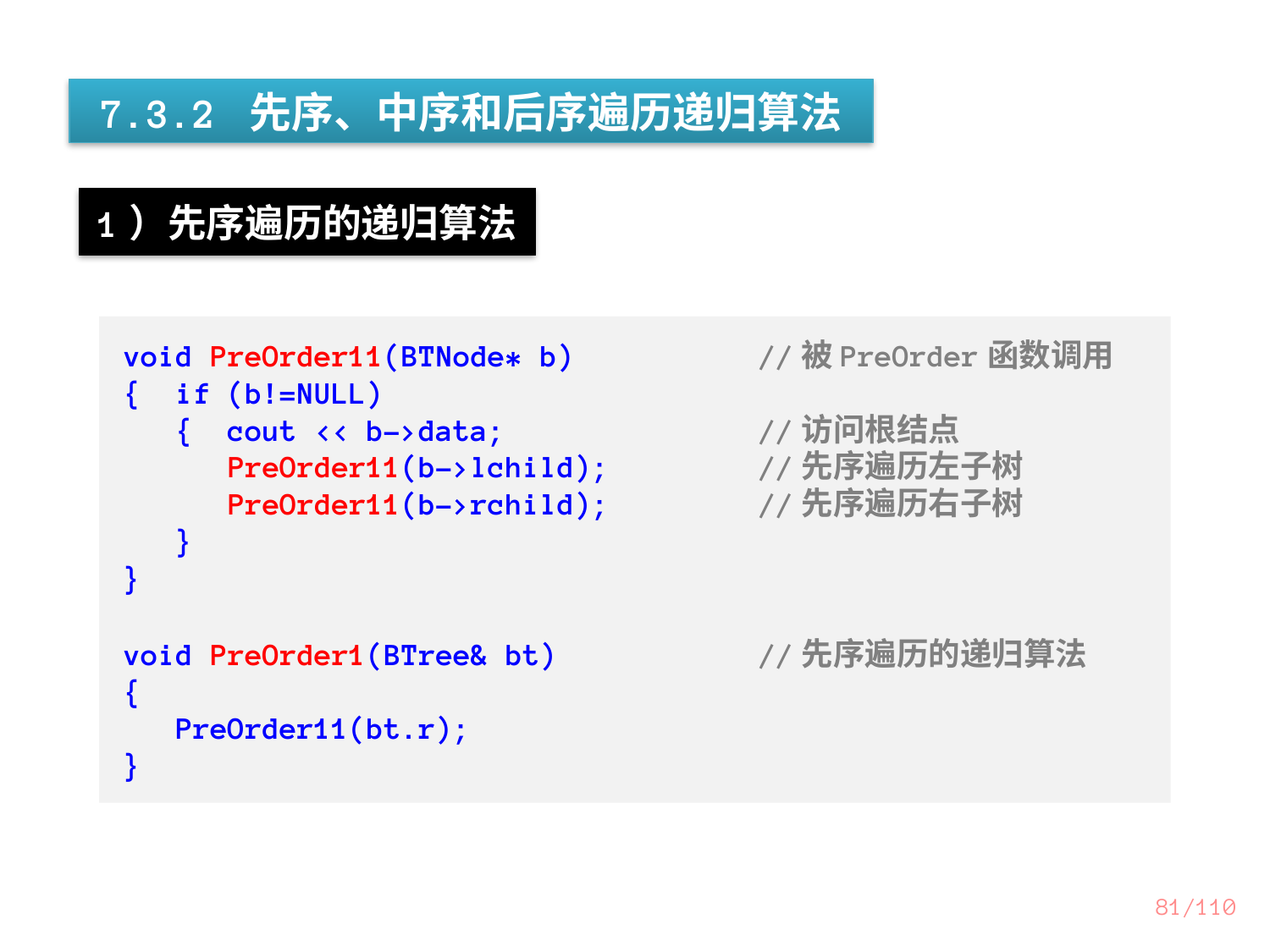

7.3.2 先序、中序和后序遍历递归算法
1）先序遍历的递归算法
void PreOrder11(BTNode* b)		//被PreOrder函数调用
{  if (b!=NULL)
   {  cout << b->data;		//访问根结点
      PreOrder11(b->lchild);		//先序遍历左子树
      PreOrder11(b->rchild);		//先序遍历右子树
   }
}
void PreOrder1(BTree& bt)		//先序遍历的递归算法
{
   PreOrder11(bt.r);
}
81/110